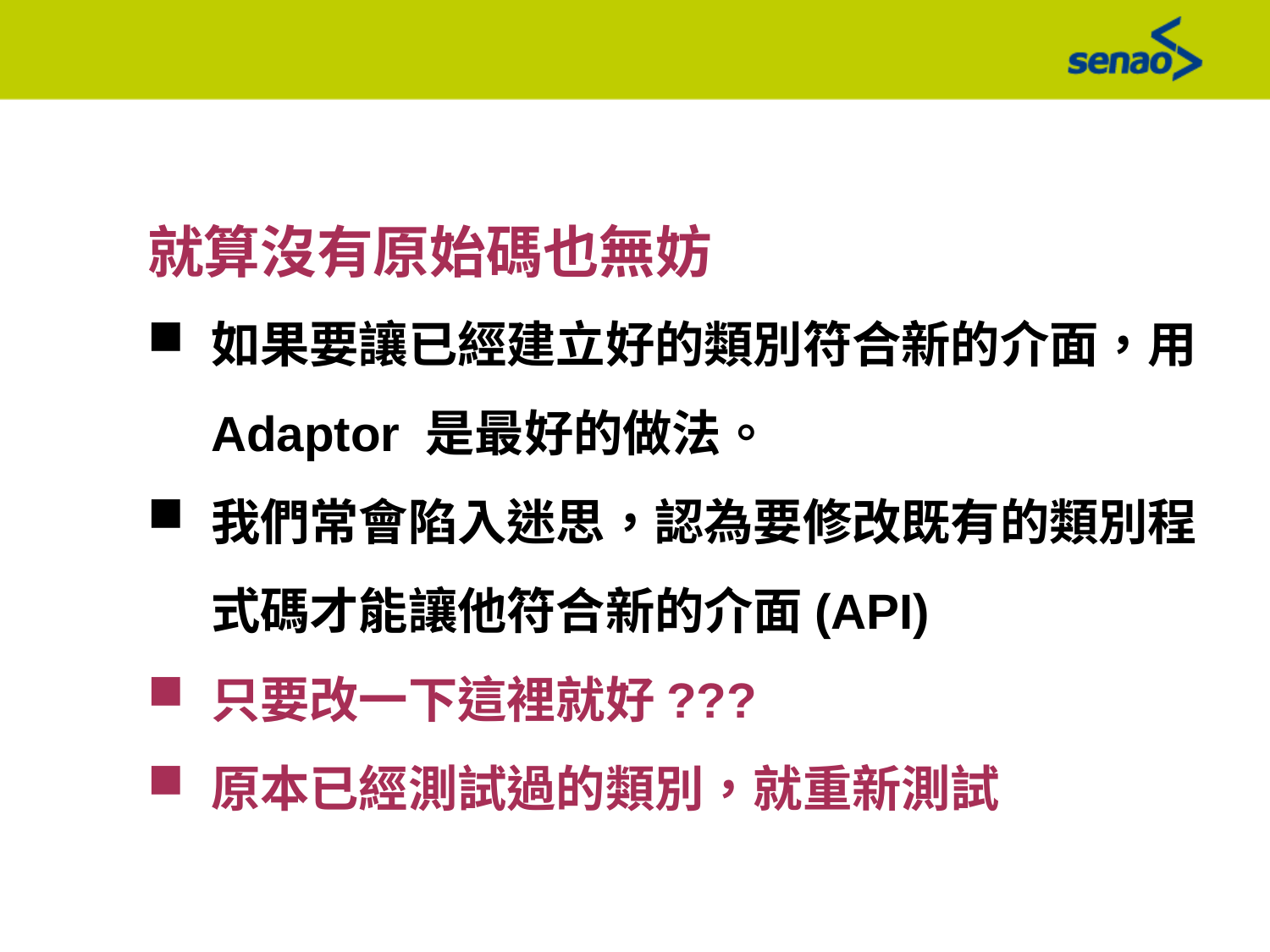

就算沒有原始碼也無妨
如果要讓已經建立好的類別符合新的介面，用 Adaptor 是最好的做法。
我們常會陷入迷思，認為要修改既有的類別程式碼才能讓他符合新的介面(API)
只要改一下這裡就好???
原本已經測試過的類別，就重新測試